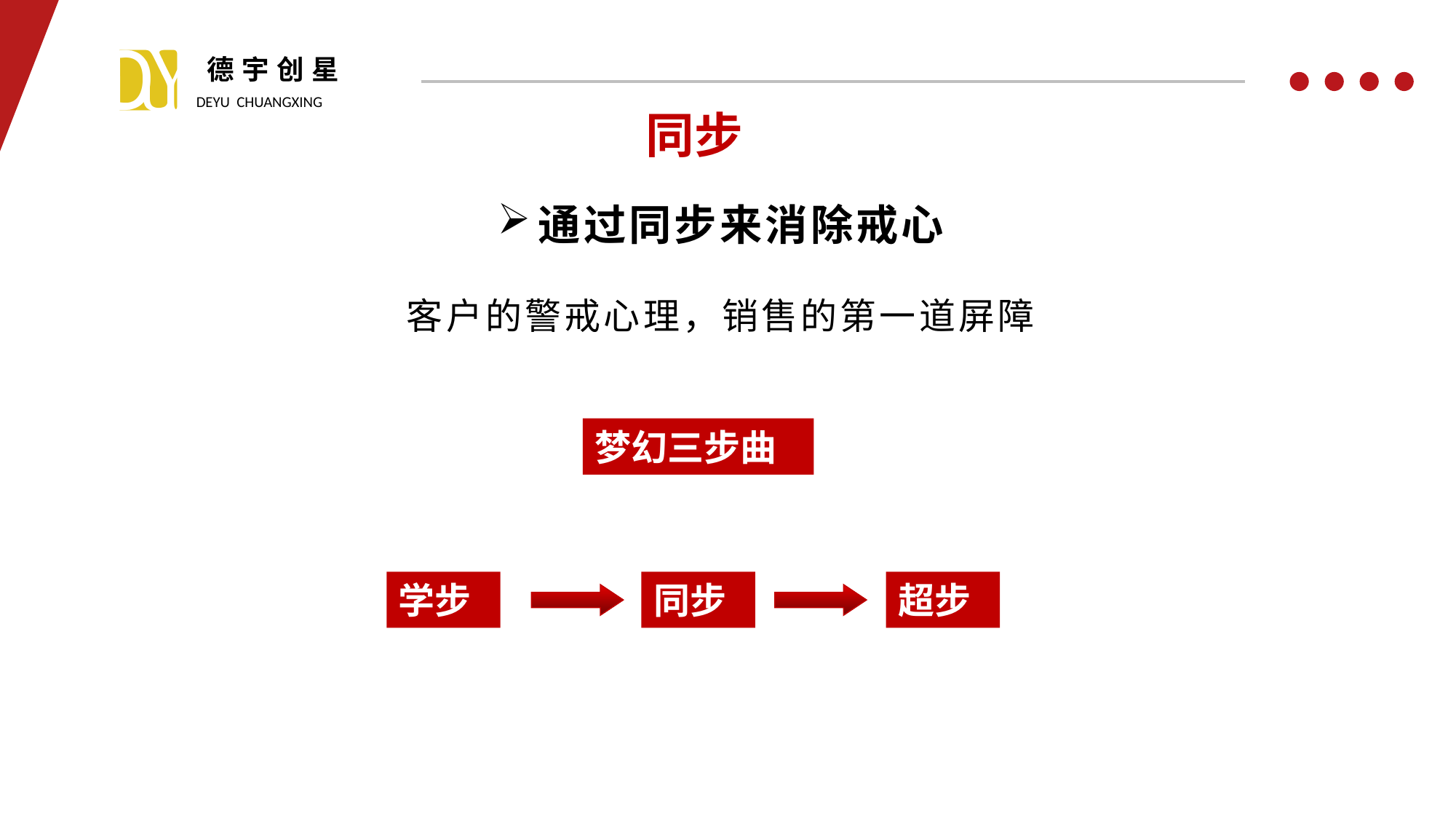

同步
通过同步来消除戒心
客户的警戒心理，销售的第一道屏障
梦幻三步曲
学步
同步
超步